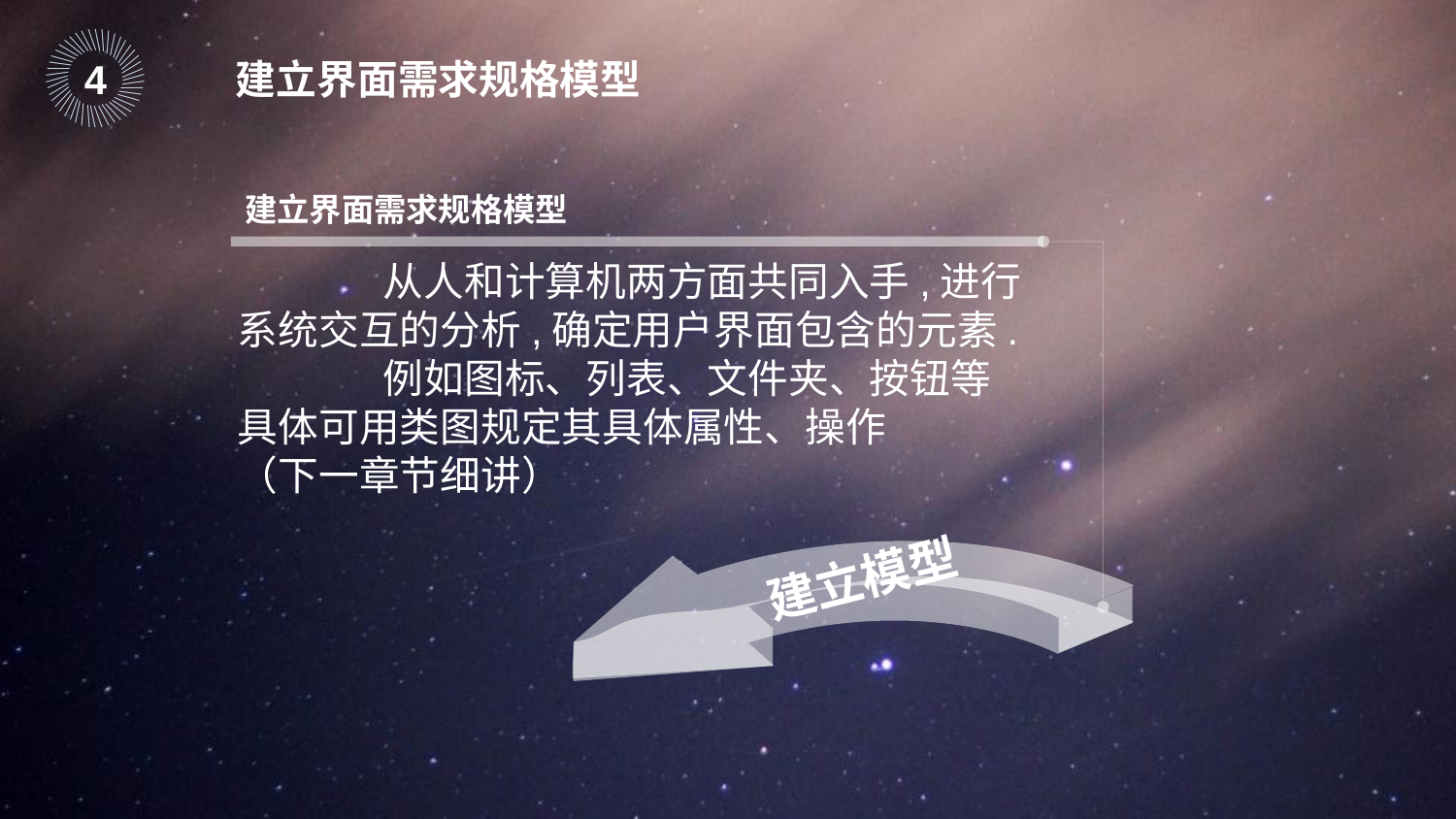

｜
｜
｜
｜
｜
｜
｜
｜
｜
｜
｜
｜
｜
｜
｜
｜
｜
｜
｜
｜
｜
｜
｜
｜
｜
｜
｜
｜
｜
｜
｜
｜
｜
｜
｜
｜
｜
｜
｜
｜
｜
｜
｜
｜
｜
｜
4
建立界面需求规格模型
建立界面需求规格模型

	从人和计算机两方面共同入手,进行系统交互的分析,确定用户界面包含的元素.
	例如图标、列表、文件夹、按钮等
具体可用类图规定其具体属性、操作
（下一章节细讲）

建立模型